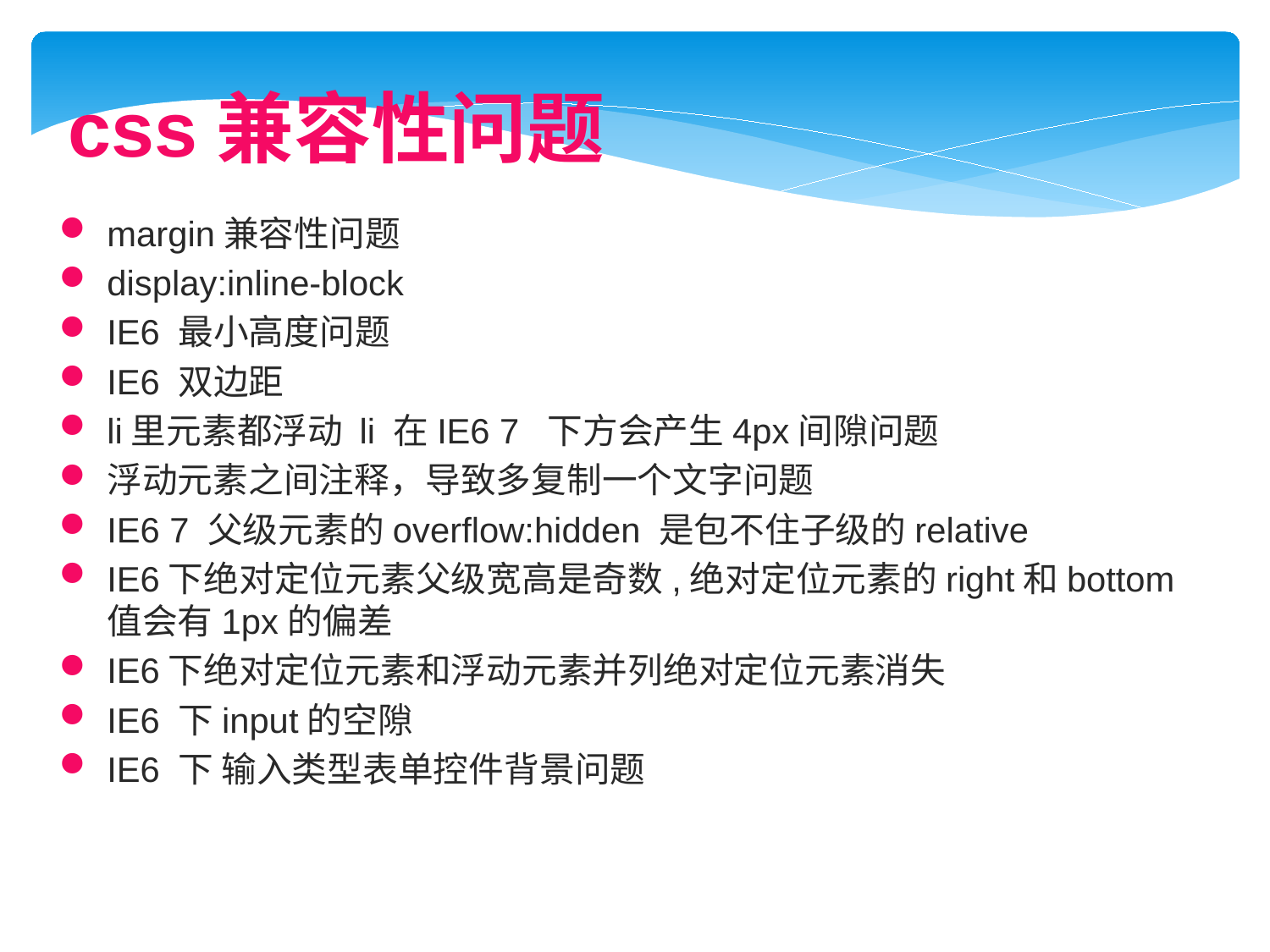

css兼容性问题
margin兼容性问题
display:inline-block
IE6 最小高度问题
IE6 双边距
li里元素都浮动 li 在IE6 7  下方会产生4px间隙问题
浮动元素之间注释，导致多复制一个文字问题
IE6 7 父级元素的overflow:hidden 是包不住子级的relative
IE6下绝对定位元素父级宽高是奇数,绝对定位元素的right和bottom值会有1px的偏差
IE6下绝对定位元素和浮动元素并列绝对定位元素消失
IE6 下input的空隙
IE6 下 输入类型表单控件背景问题